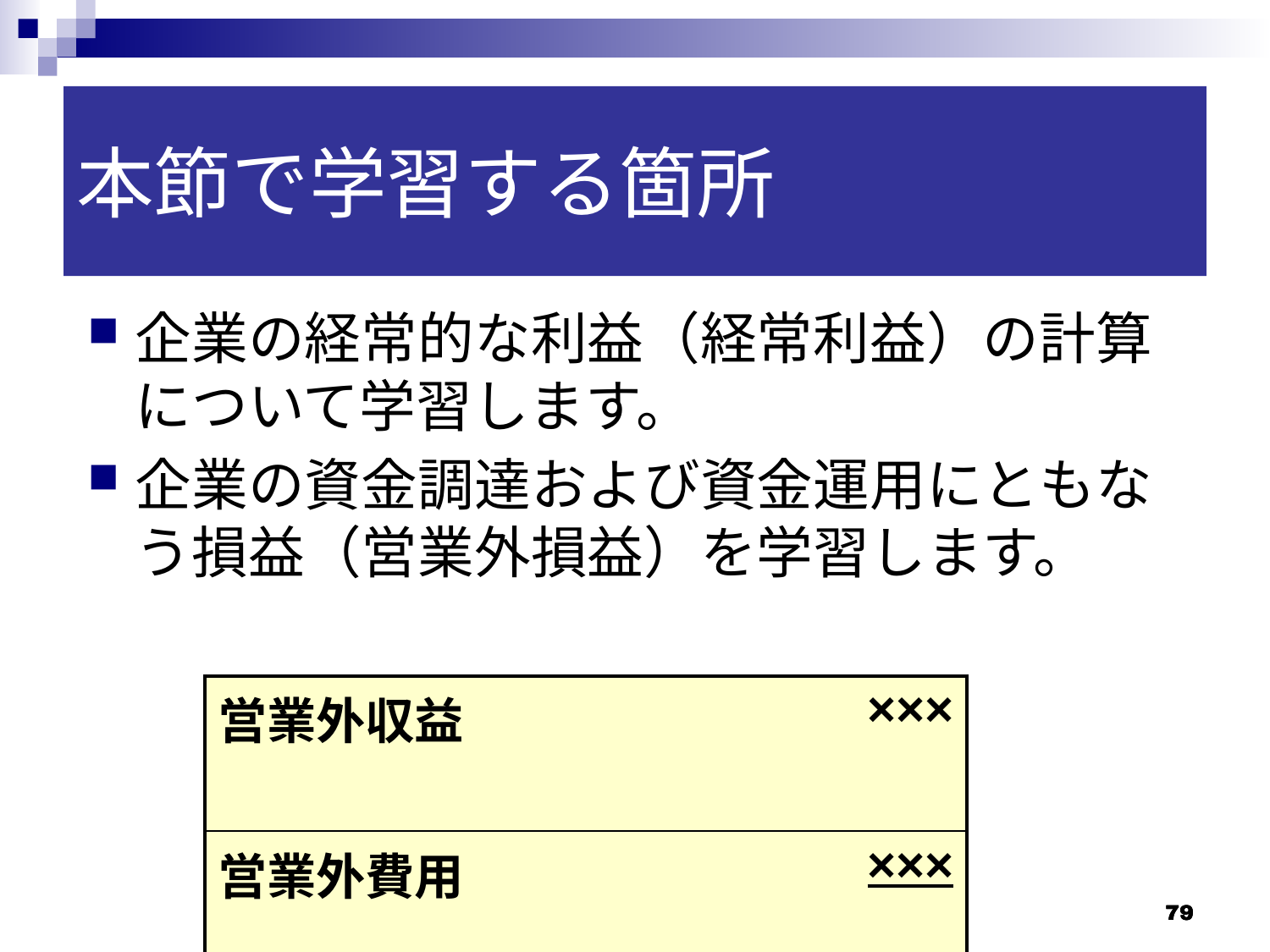

本節で学習する箇所
企業の経常的な利益（経常利益）の計算について学習します。
企業の資金調達および資金運用にともなう損益（営業外損益）を学習します。
| 営業外収益 | ××× |
| --- | --- |
| 営業外費用 | ××× |
| 経常利益 | ××× |
79
79
79